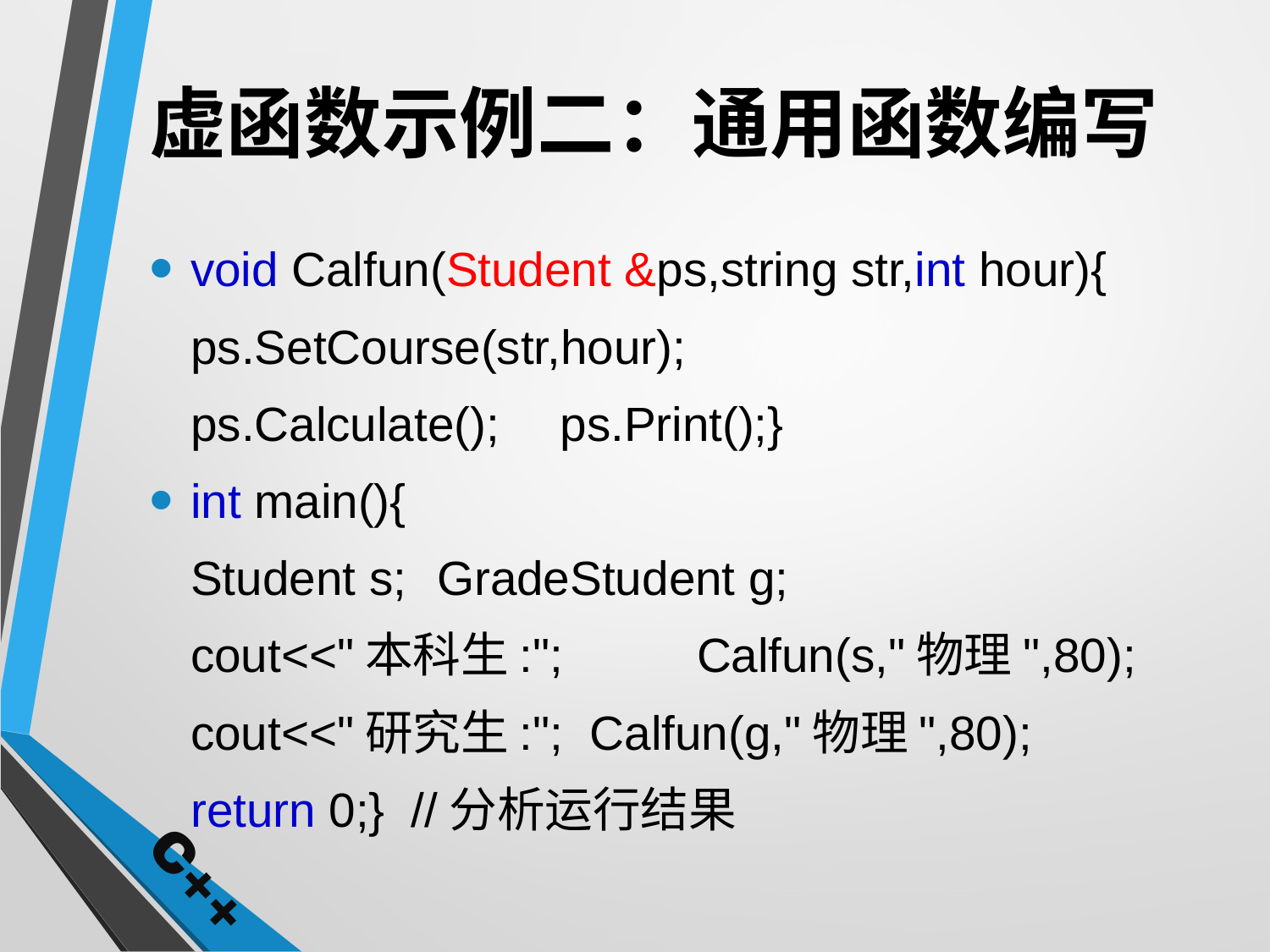

# 虚函数示例二：通用函数编写
void Calfun(Student &ps,string str,int hour){
	ps.SetCourse(str,hour);
	ps.Calculate();	ps.Print();}
int main(){
		Student s;	GradeStudent g;
		cout<<"本科生:"; 	 Calfun(s,"物理",80);
		cout<<"研究生:";  Calfun(g,"物理",80);
	return 0;}  //分析运行结果